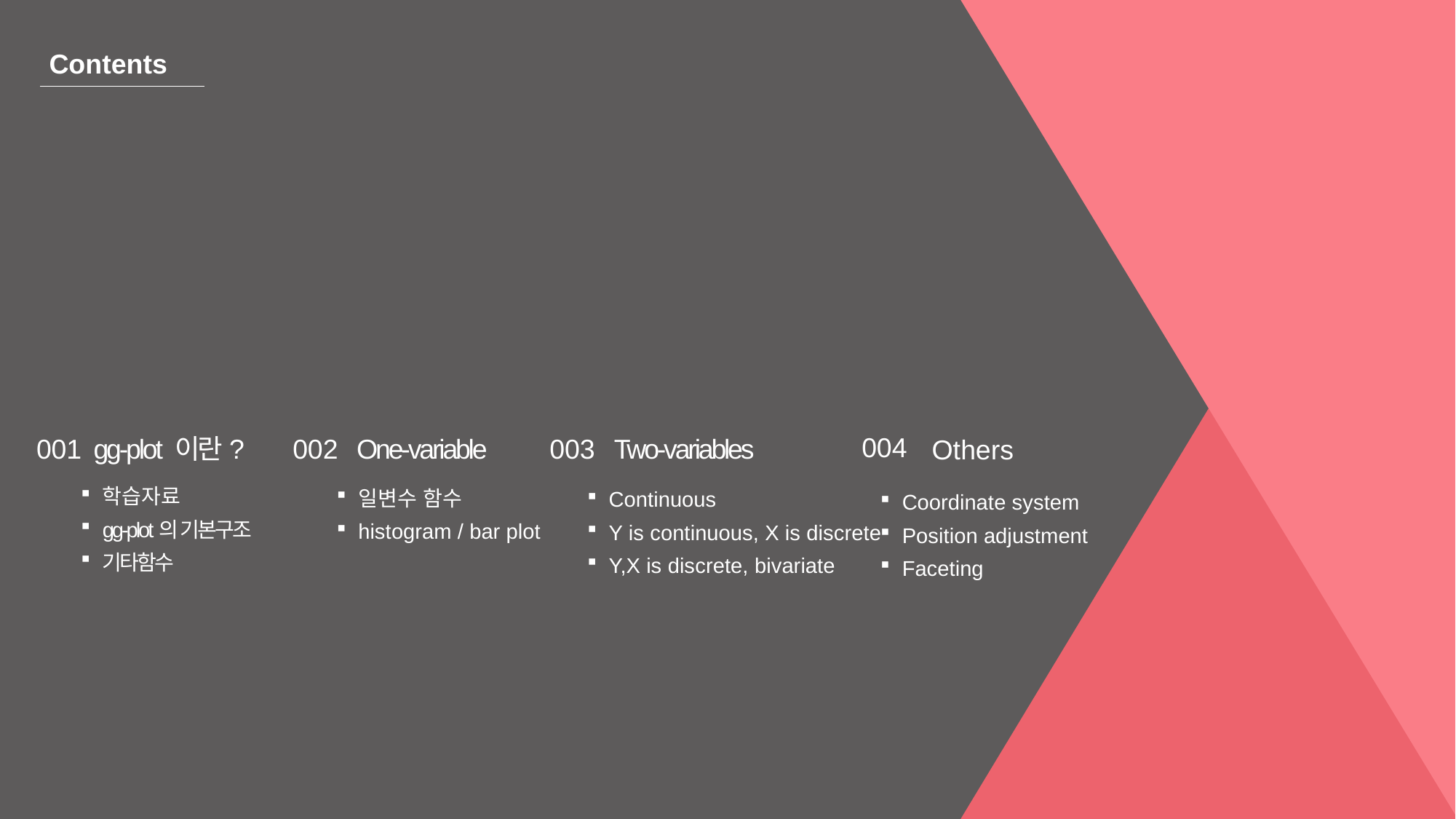

Contents
004
Others
001
gg-plot 이란?
002
One-variable
003
Two-variables
학습자료
gg-plot의 기본구조
기타함수
일변수 함수
histogram / bar plot

Continuous
Y is continuous, X is discrete
Y,X is discrete, bivariate
Coordinate system
Position adjustment
Faceting